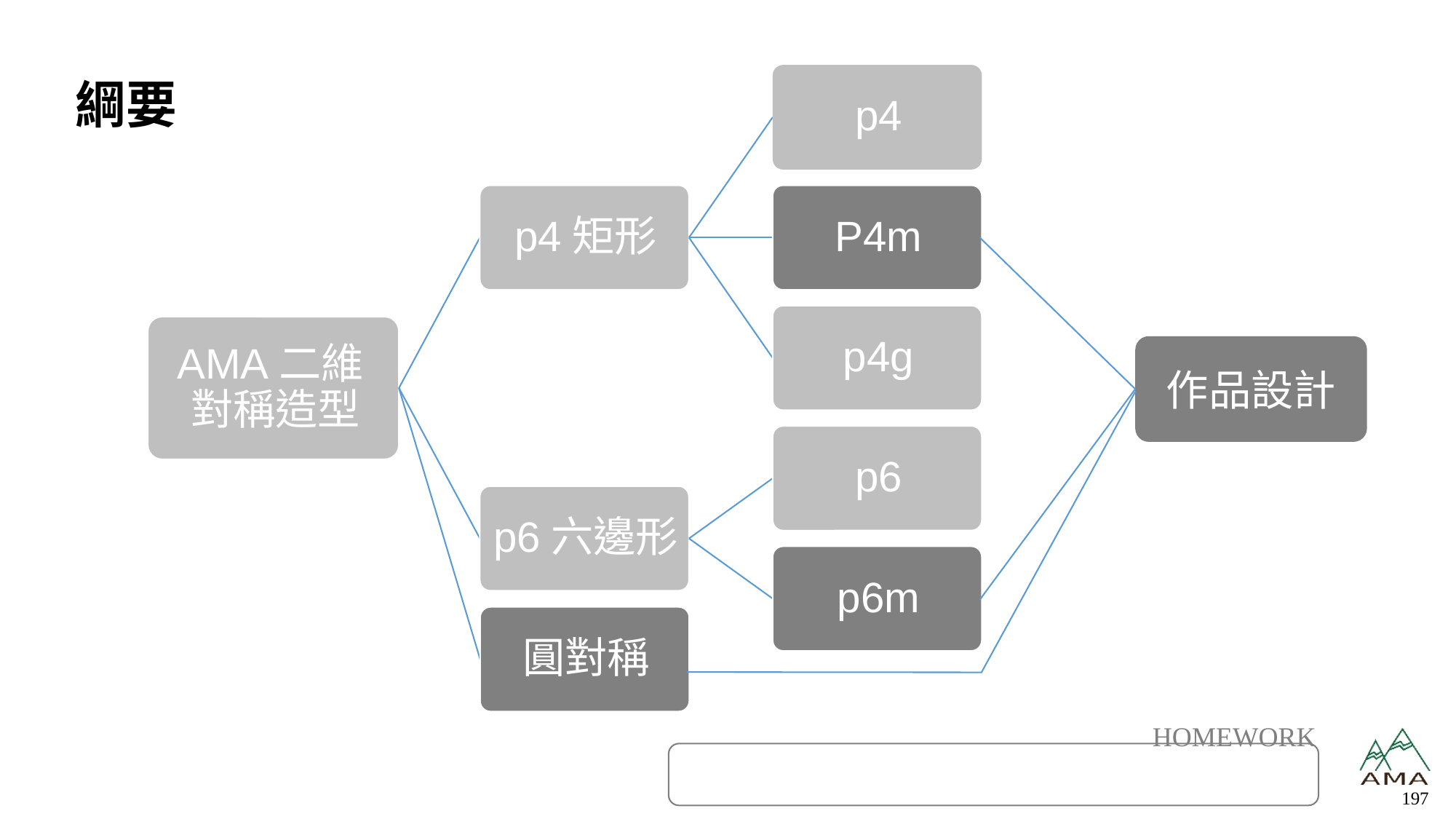

# 綱要
AMA二維  對稱造型

p4矩形

p4

P4m

p4g

p6六邊形

p6

p6m

圓對稱
作品設計

HOMEWORK

197